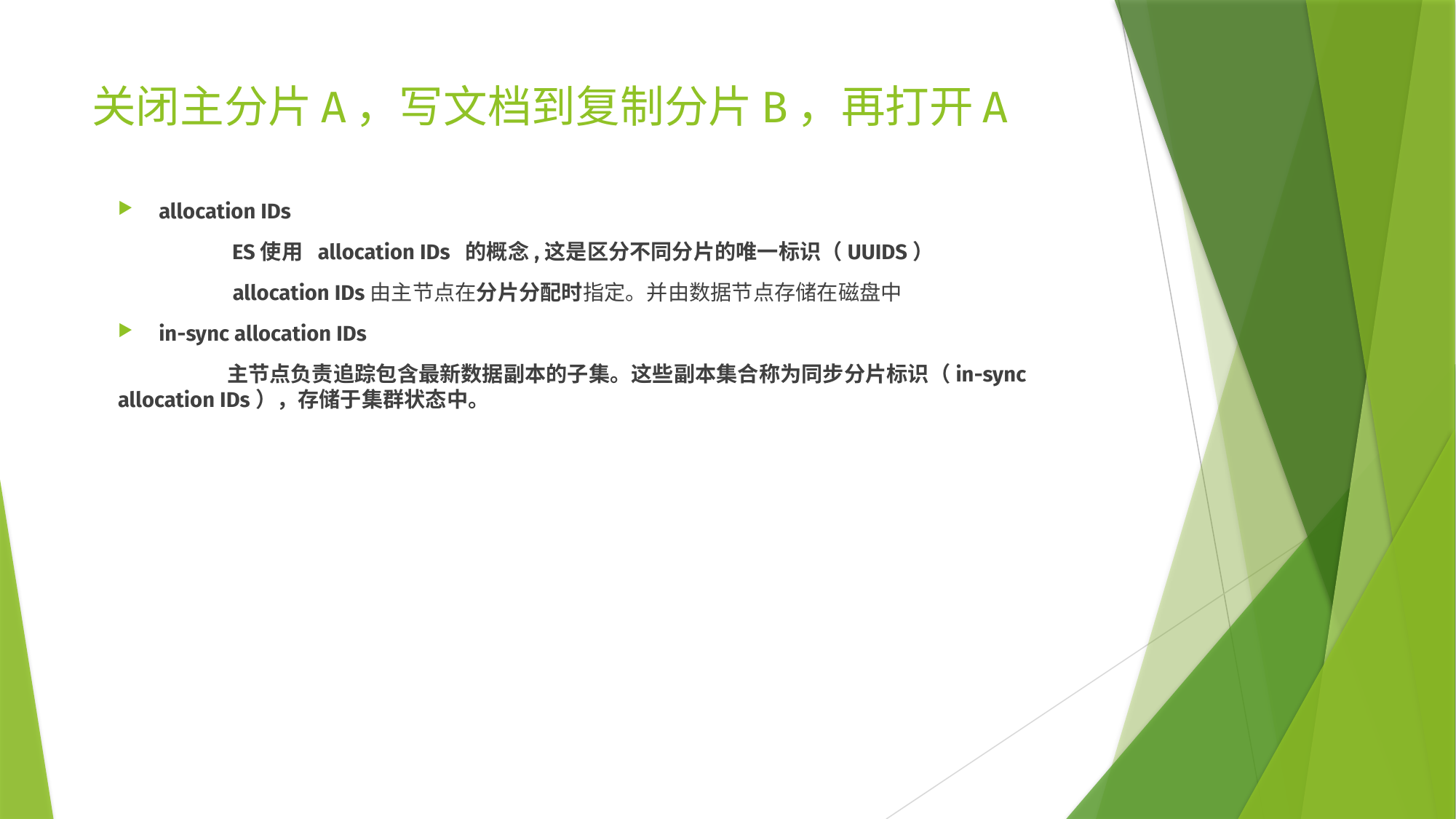

# 关闭主分片A，写文档到复制分片B，再打开A
allocation IDs
	 ES使用  allocation IDs  的概念,这是区分不同分片的唯一标识（UUIDS）
	 allocation IDs由主节点在分片分配时指定。并由数据节点存储在磁盘中
in-sync allocation IDs
	主节点负责追踪包含最新数据副本的子集。这些副本集合称为同步分片标识（in-sync allocation IDs），存储于集群状态中。